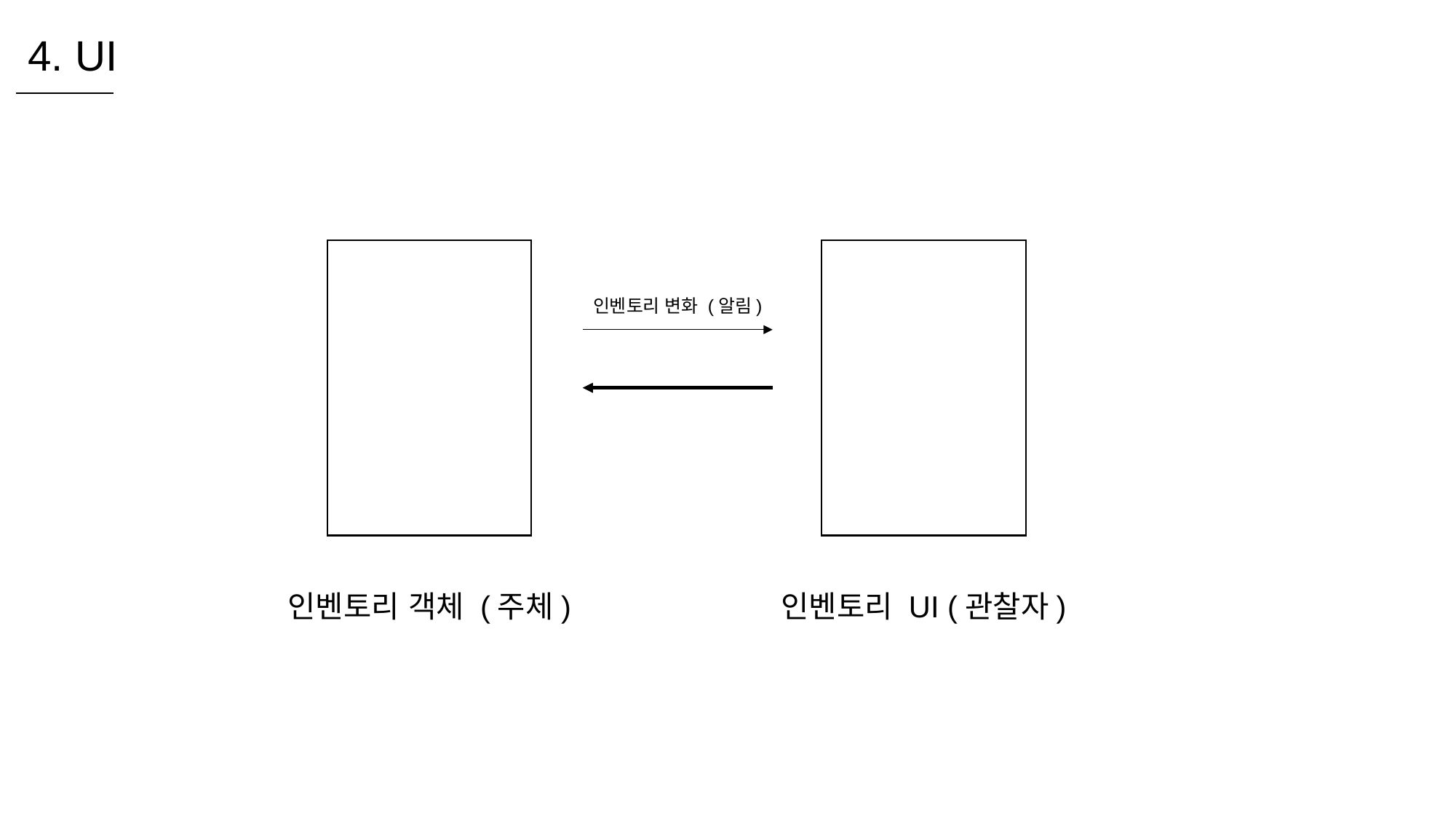

4. UI

인벤토리 변화 (알림)
인벤토리 객체 (주체)
인벤토리 UI (관찰자)